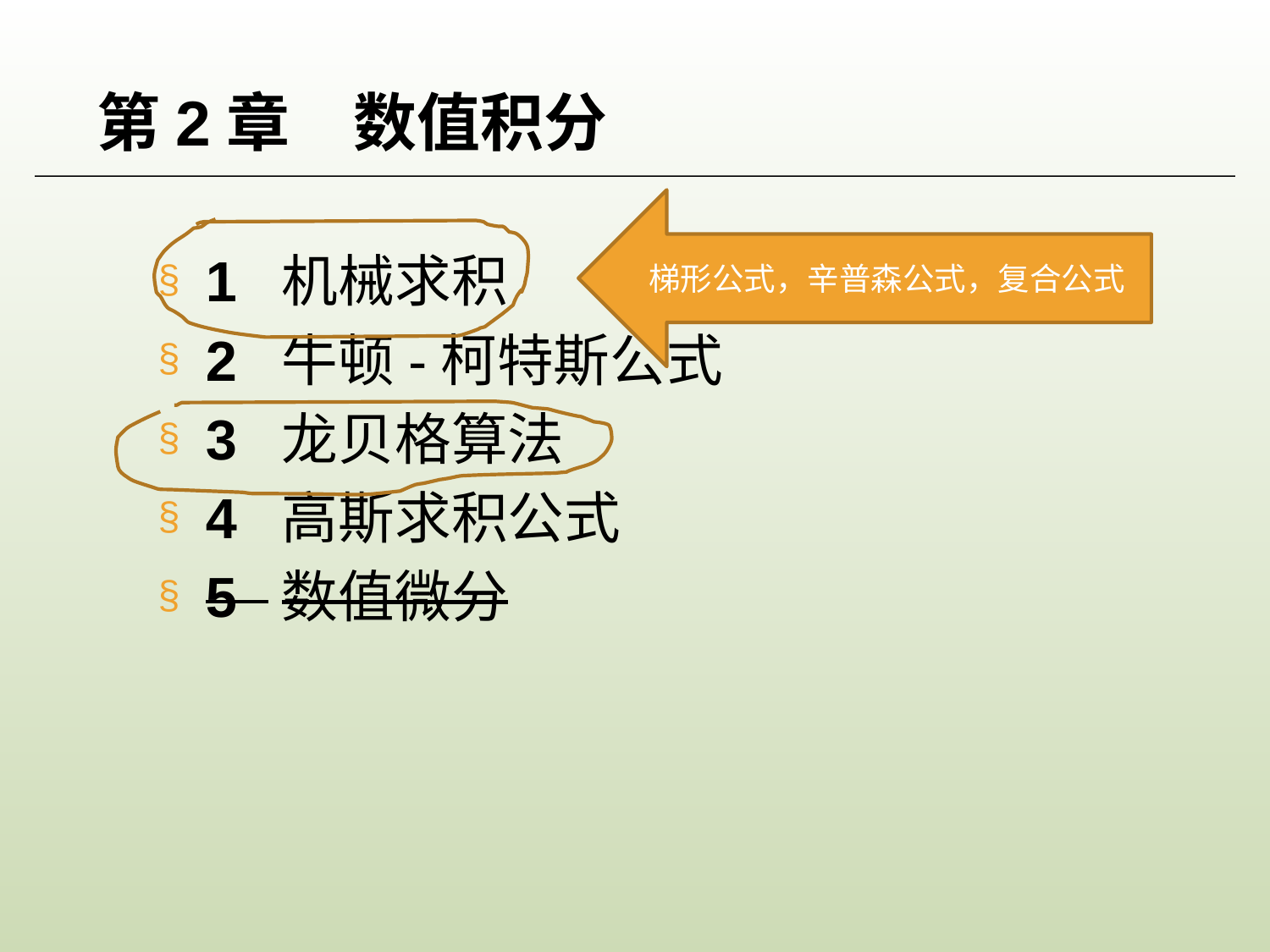

# 第2章　数值积分

梯形公式，辛普森公式，复合公式

1  机械求积
2  牛顿-柯特斯公式
3  龙贝格算法
4  高斯求积公式
5  数值微分